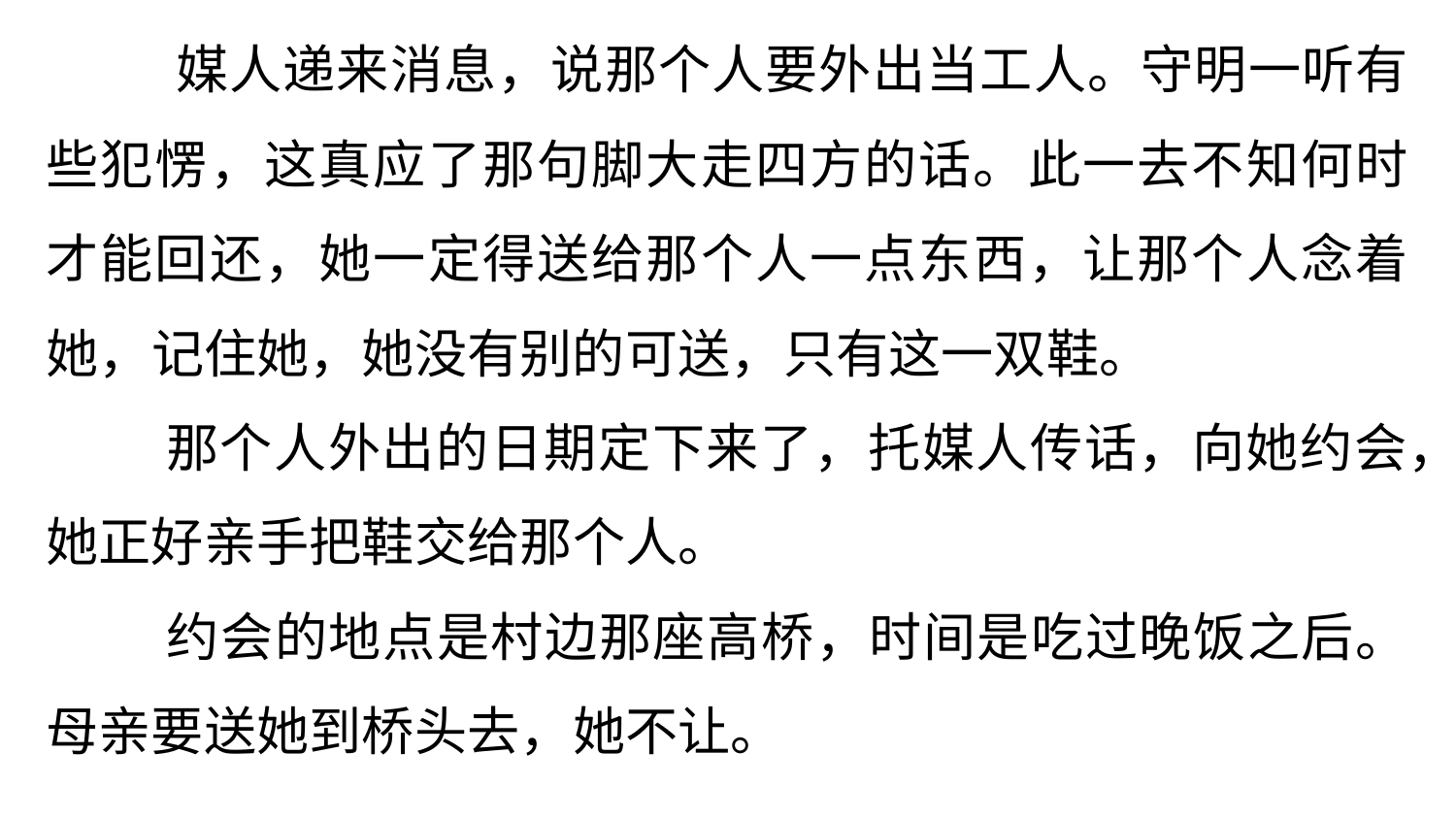

媒人递来消息，说那个人要外出当工人。守明一听有些犯愣，这真应了那句脚大走四方的话。此一去不知何时才能回还，她一定得送给那个人一点东西，让那个人念着她，记住她，她没有别的可送，只有这一双鞋。
        那个人外出的日期定下来了，托媒人传话，向她约会，她正好亲手把鞋交给那个人。
        约会的地点是村边那座高桥，时间是吃过晚饭之后。母亲要送她到桥头去，她不让。